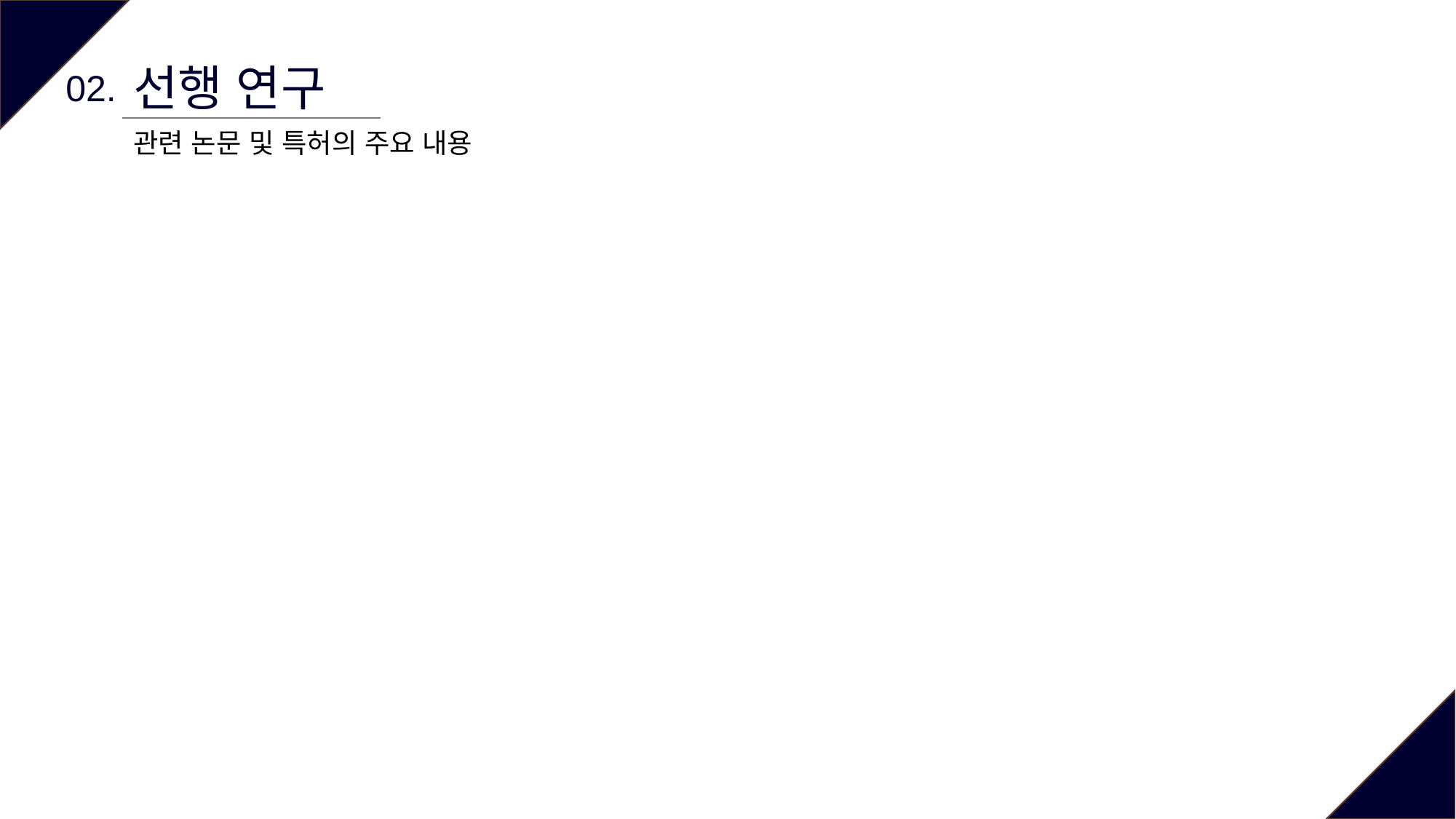

선행 연구
02.
관련 논문 및 특허의 주요 내용